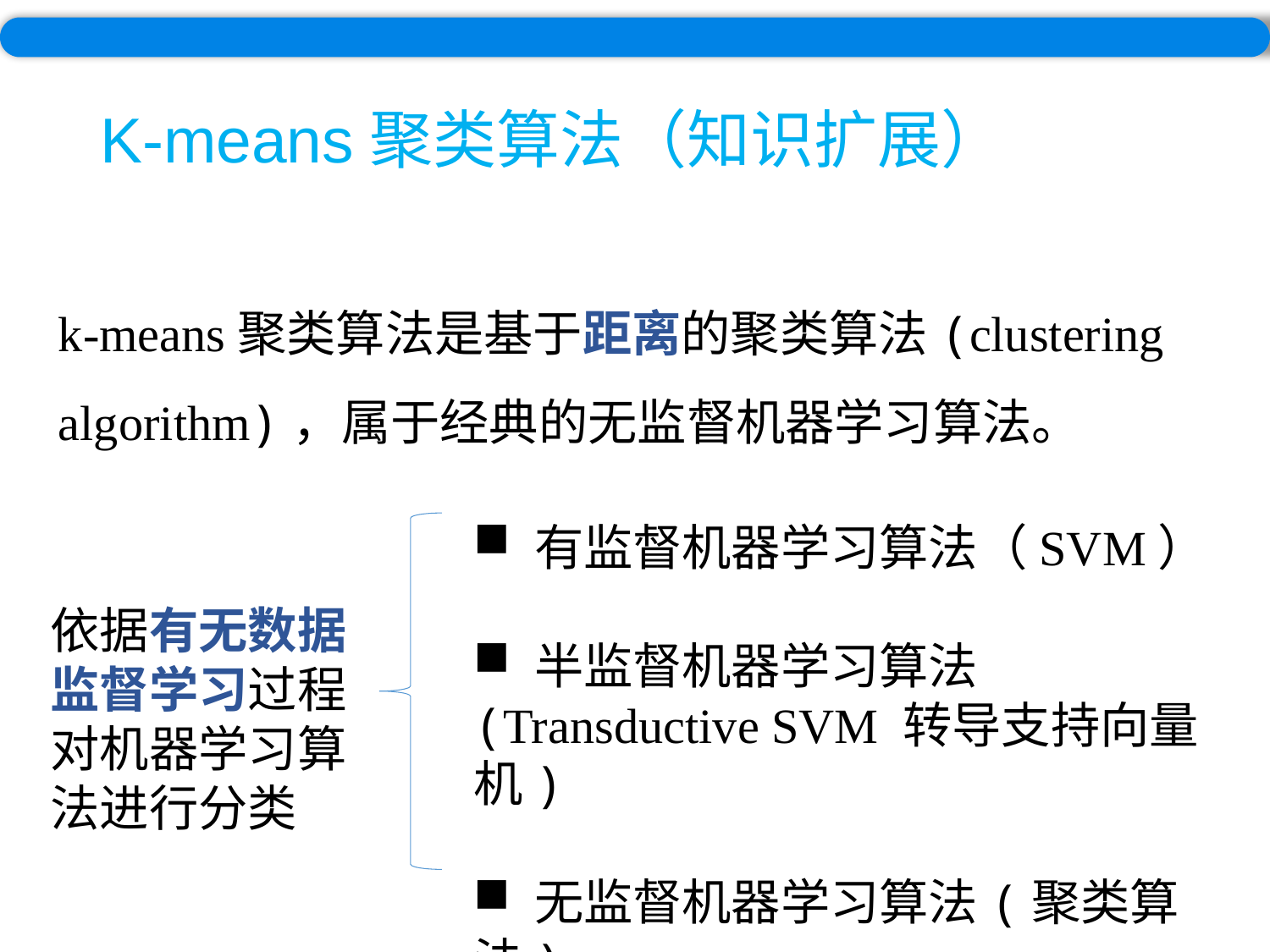

# K-means聚类算法（知识扩展）
k-means聚类算法是基于距离的聚类算法(clustering algorithm)，属于经典的无监督机器学习算法。
 有监督机器学习算法（SVM）

 半监督机器学习算法(Transductive SVM 转导支持向量机)

 无监督机器学习算法(聚类算法)

依据有无数据监督学习过程对机器学习算法进行分类